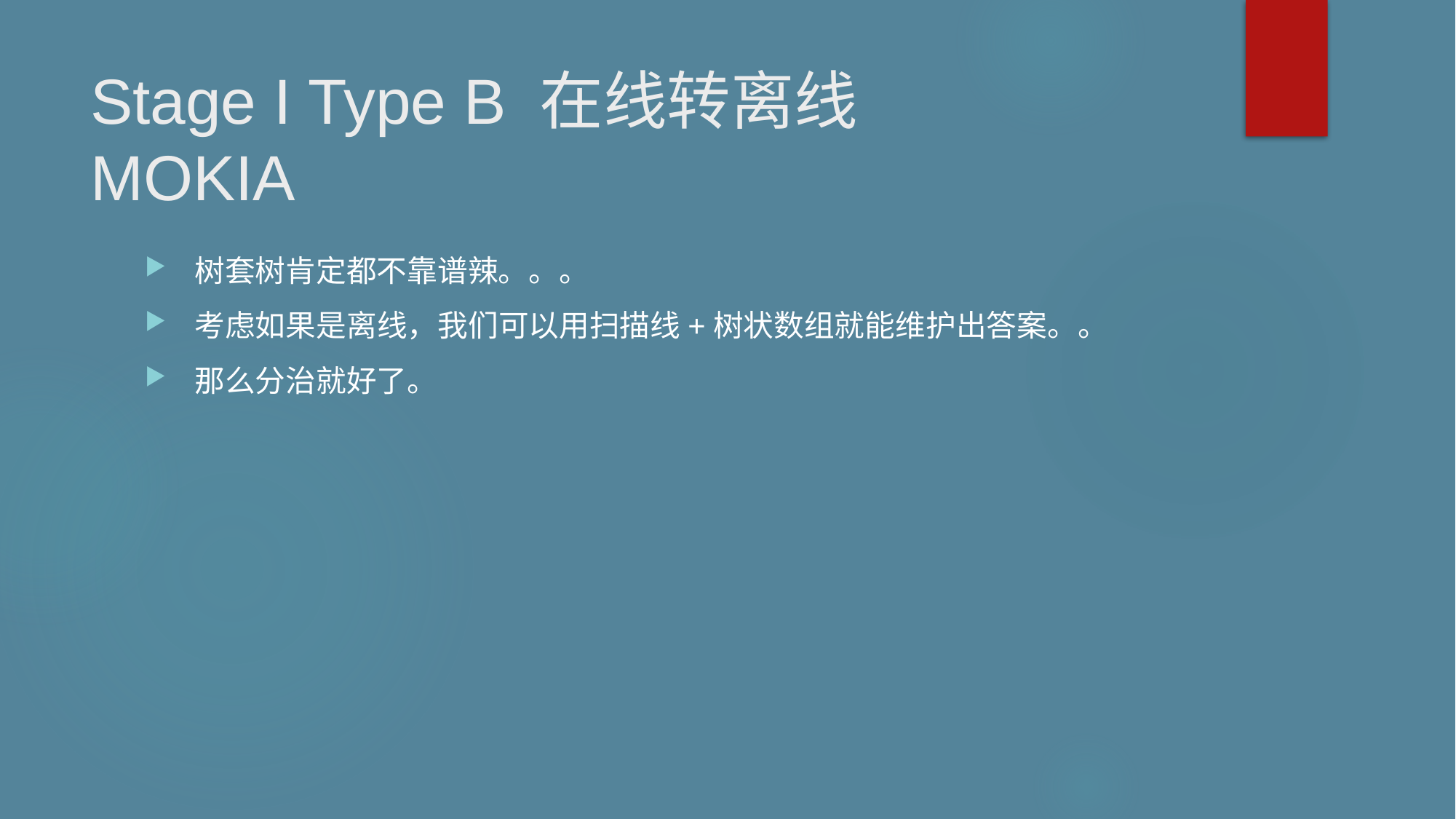

# Stage I Type B 在线转离线 MOKIA
树套树肯定都不靠谱辣。。。
考虑如果是离线，我们可以用扫描线+树状数组就能维护出答案。。
那么分治就好了。